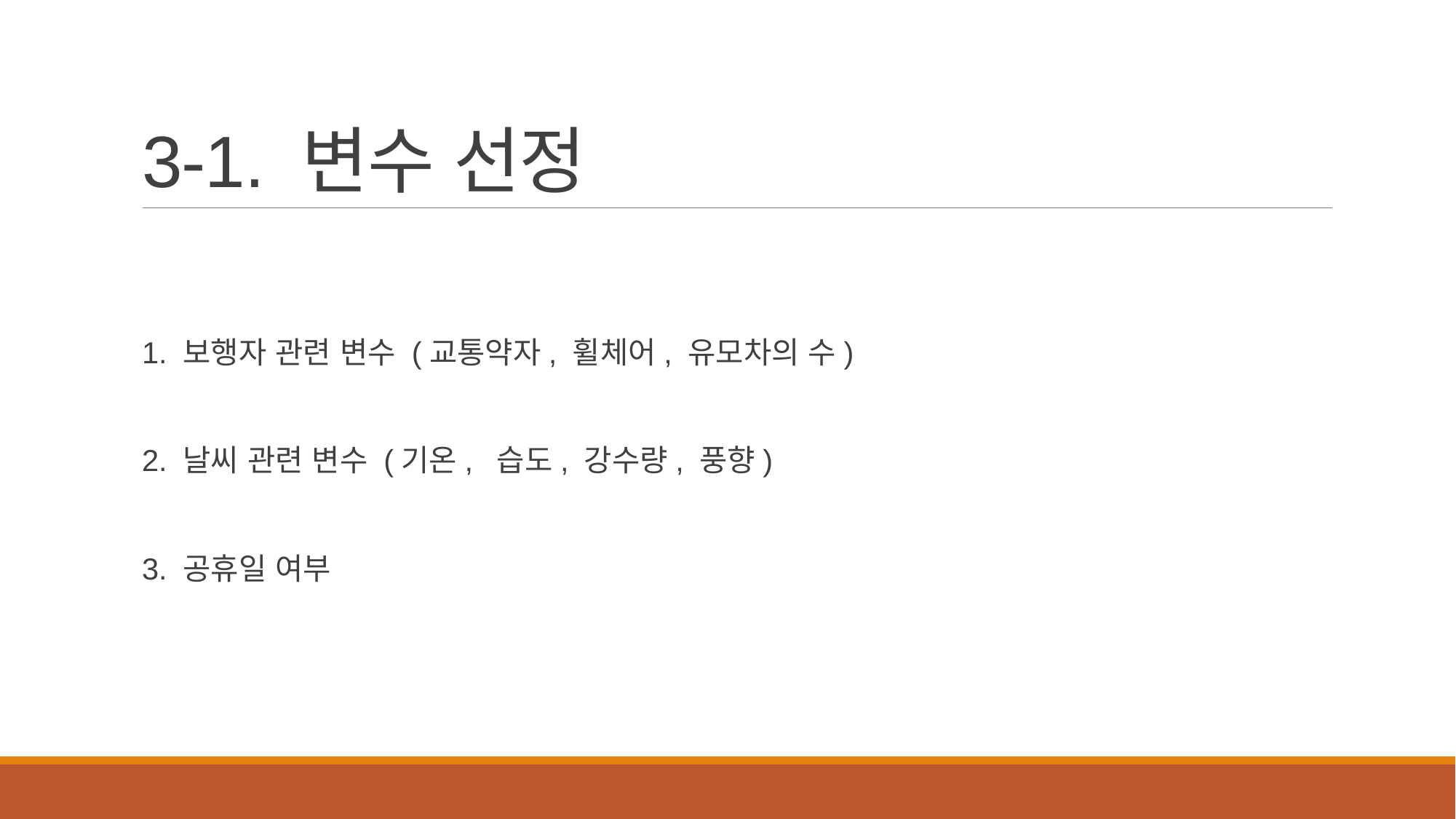

# 3-1. 변수 선정

1. 보행자 관련 변수 (교통약자, 휠체어, 유모차의 수)

2. 날씨 관련 변수 (기온,  습도, 강수량, 풍향)

3. 공휴일 여부